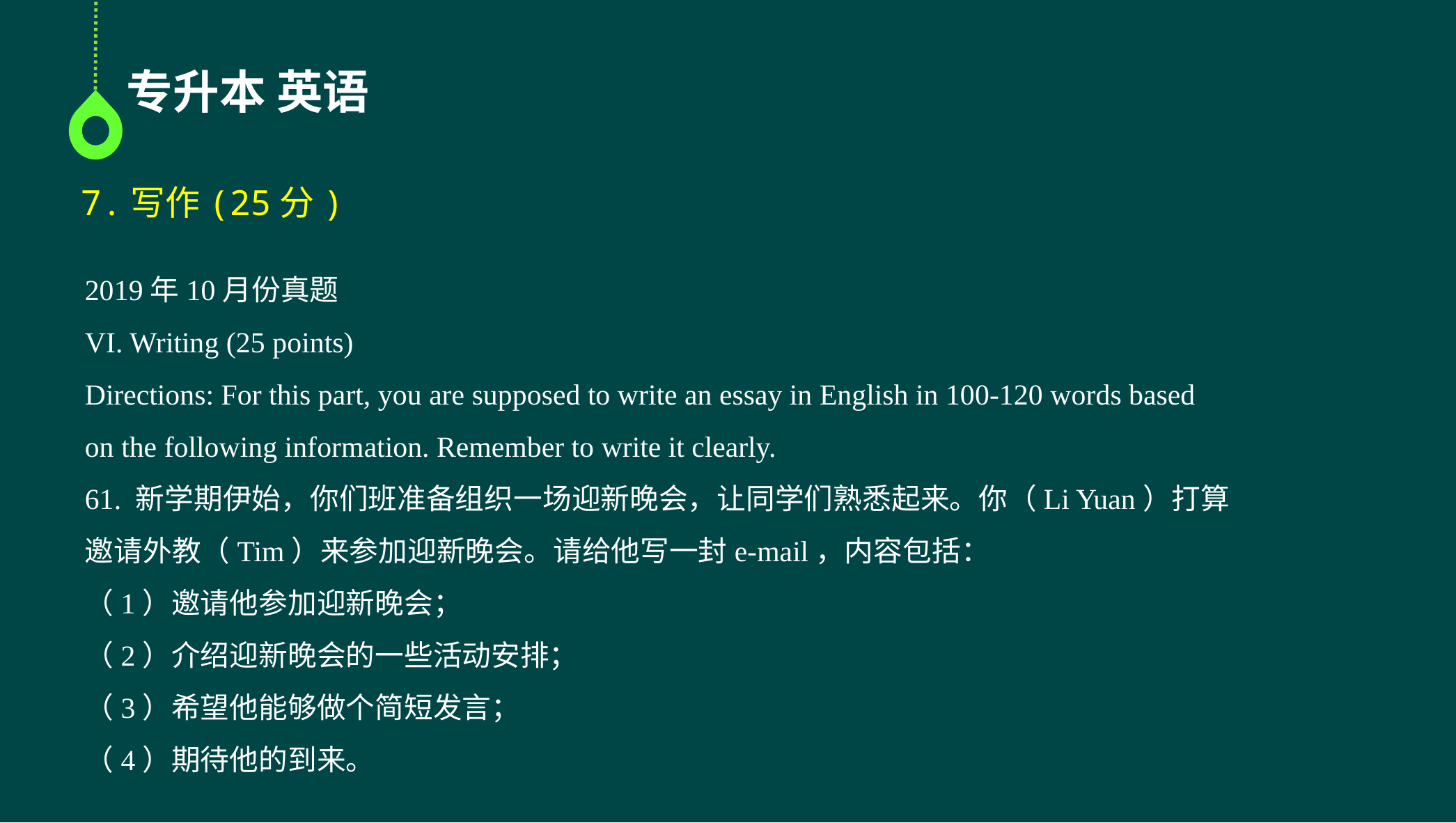

专升本 英语
7.写作(25分)
2019年10月份真题
VI. Writing (25 points)
Directions: For this part, you are supposed to write an essay in English in 100-120 words based on the following information. Remember to write it clearly.
61. 新学期伊始，你们班准备组织一场迎新晚会，让同学们熟悉起来。你（Li Yuan）打算邀请外教（Tim）来参加迎新晚会。请给他写一封e-mail，内容包括：
（1）邀请他参加迎新晚会；
（2）介绍迎新晚会的一些活动安排；
（3）希望他能够做个简短发言；
（4）期待他的到来。